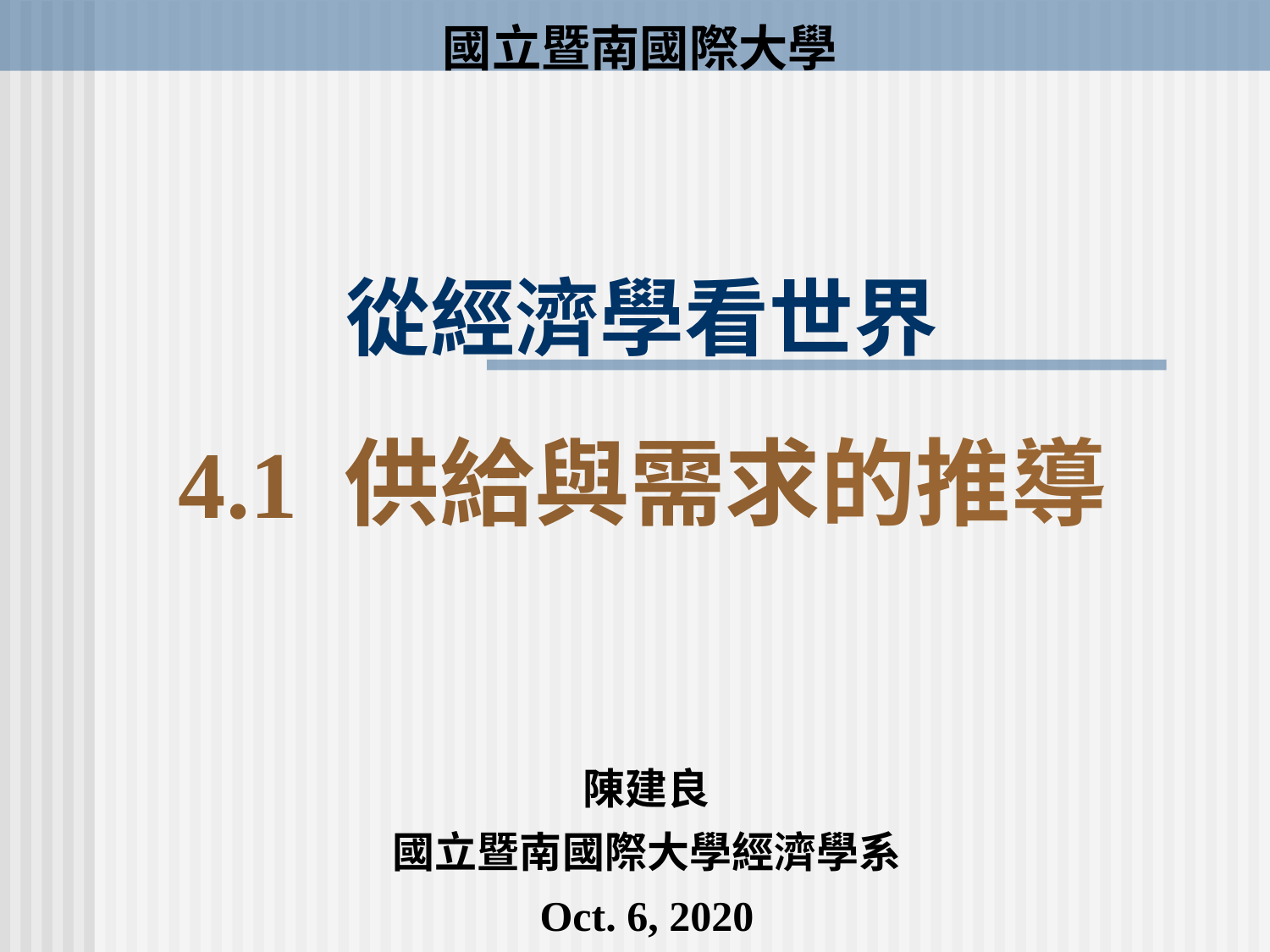

國立暨南國際大學
# 從經濟學看世界 4.1 供給與需求的推導
陳建良
國立暨南國際大學經濟學系
Oct. 6, 2020